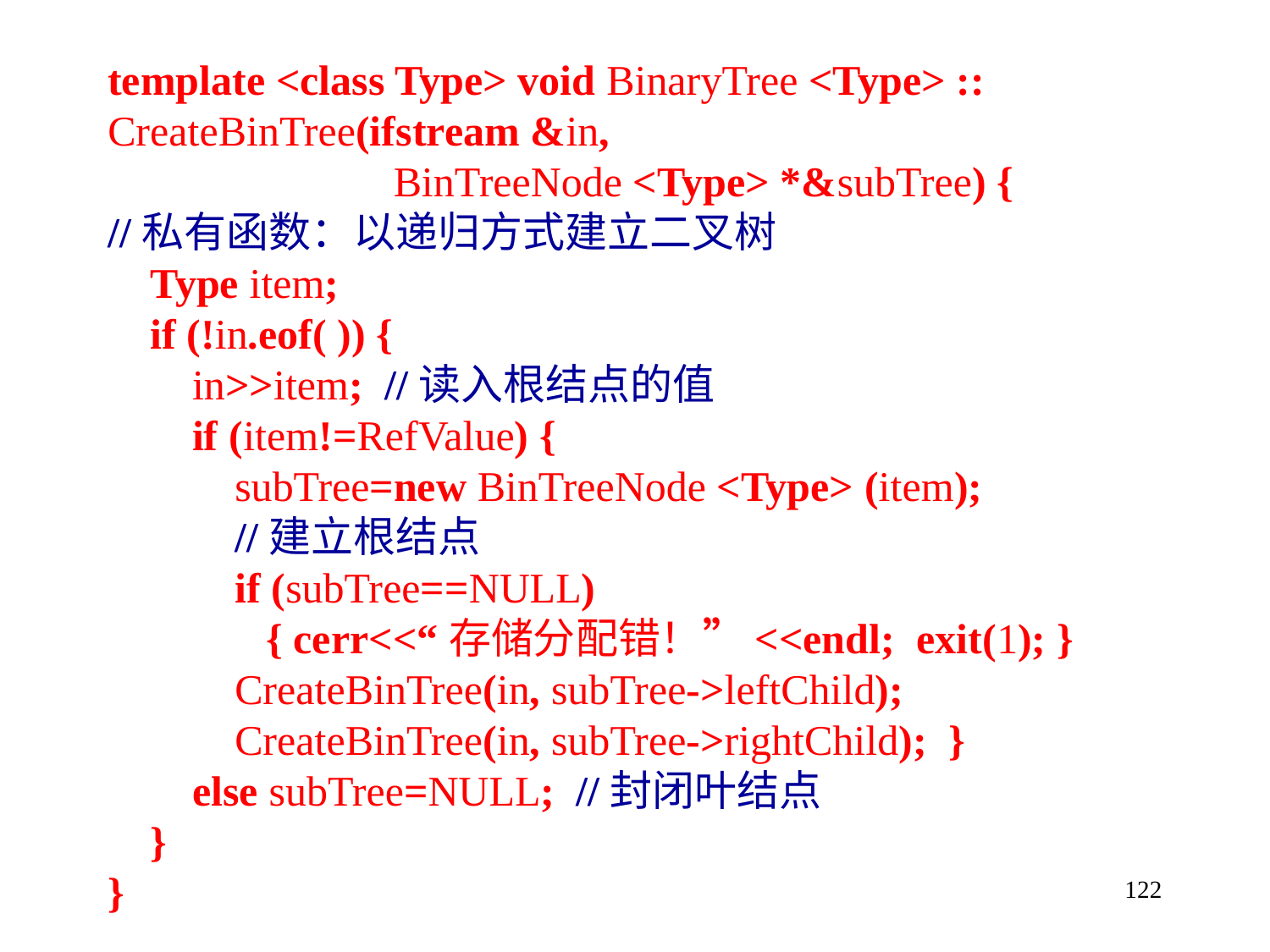

template <class Type> void BinaryTree <Type> :: CreateBinTree(ifstream &in,
		   BinTreeNode <Type> *&subTree) {
//私有函数：以递归方式建立二叉树
    Type item;
    if (!in.eof( )) {
        in>>item;  //读入根结点的值
        if (item!=RefValue) {
            subTree=new BinTreeNode <Type> (item);
	//建立根结点
            if (subTree==NULL)
               { cerr<<“存储分配错！”<<endl;  exit(1); }
            CreateBinTree(in, subTree->leftChild);
            CreateBinTree(in, subTree->rightChild);  }
        else subTree=NULL;  //封闭叶结点
    }
}
122